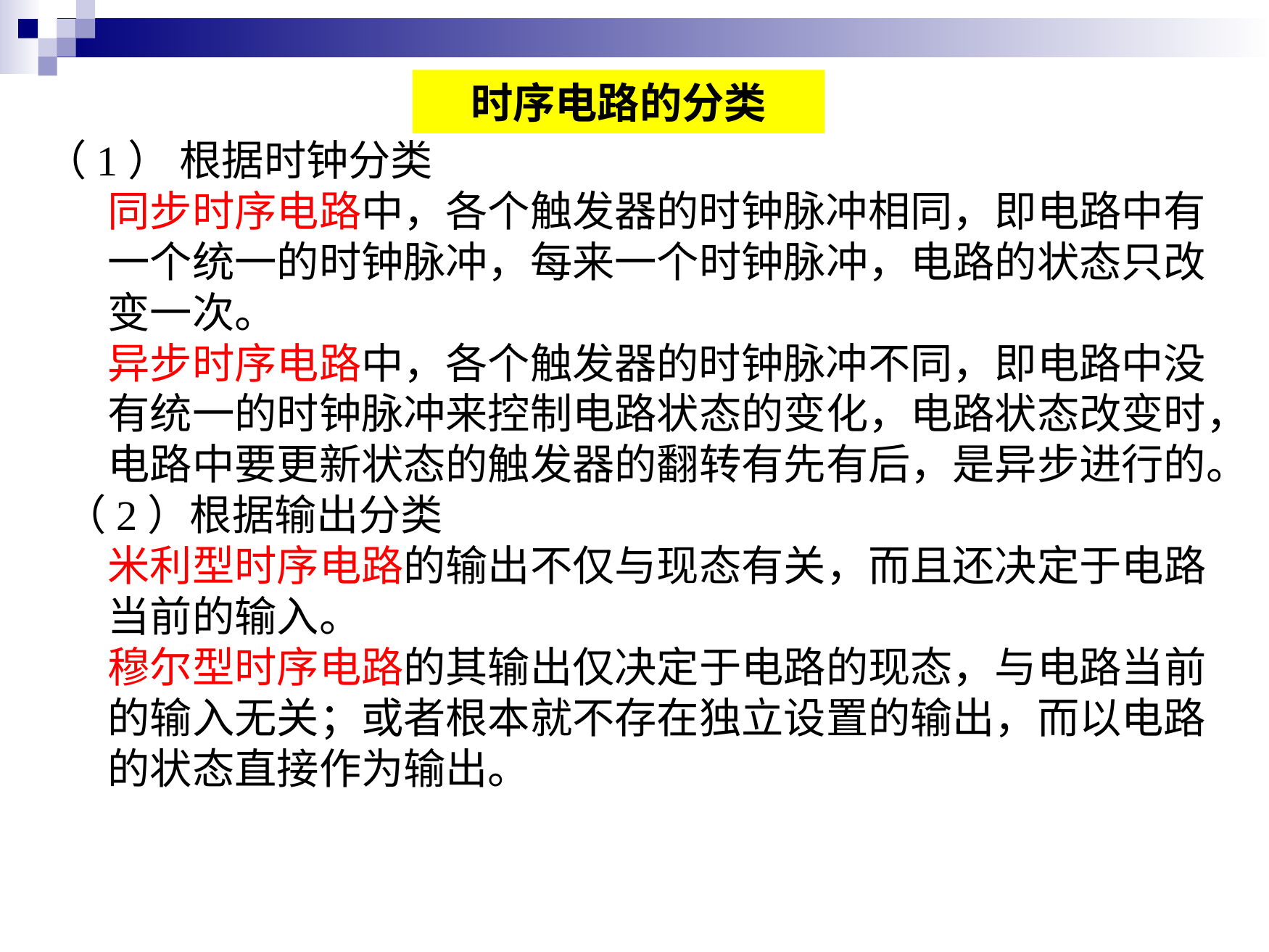

时序电路的分类
（1） 根据时钟分类
同步时序电路中，各个触发器的时钟脉冲相同，即电路中有一个统一的时钟脉冲，每来一个时钟脉冲，电路的状态只改变一次。
异步时序电路中，各个触发器的时钟脉冲不同，即电路中没有统一的时钟脉冲来控制电路状态的变化，电路状态改变时，电路中要更新状态的触发器的翻转有先有后，是异步进行的。
 （2）根据输出分类
米利型时序电路的输出不仅与现态有关，而且还决定于电路当前的输入。
穆尔型时序电路的其输出仅决定于电路的现态，与电路当前的输入无关；或者根本就不存在独立设置的输出，而以电路的状态直接作为输出。